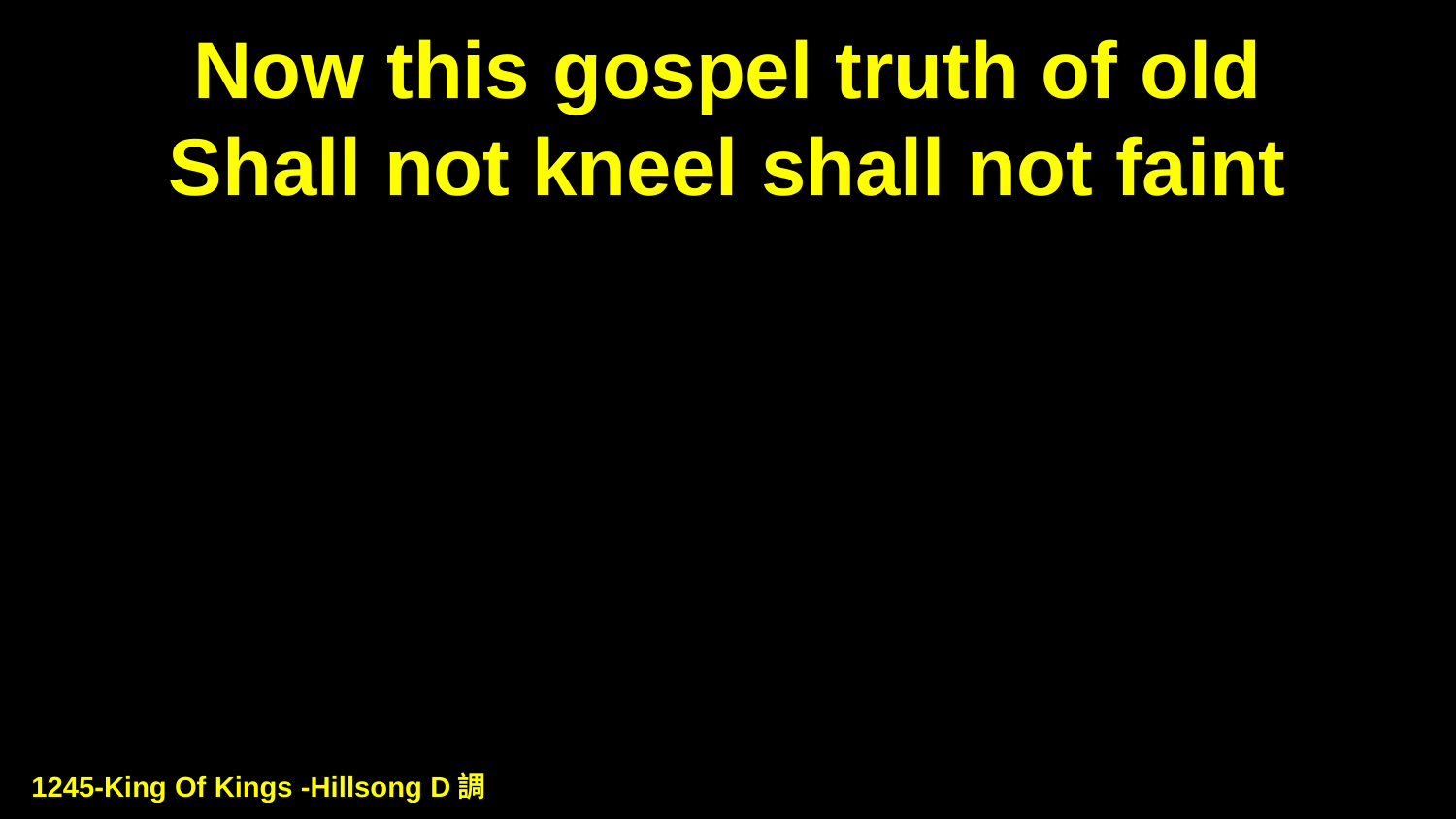

# Now this gospel truth of old Shall not kneel shall not faint
1245-King Of Kings -Hillsong D調